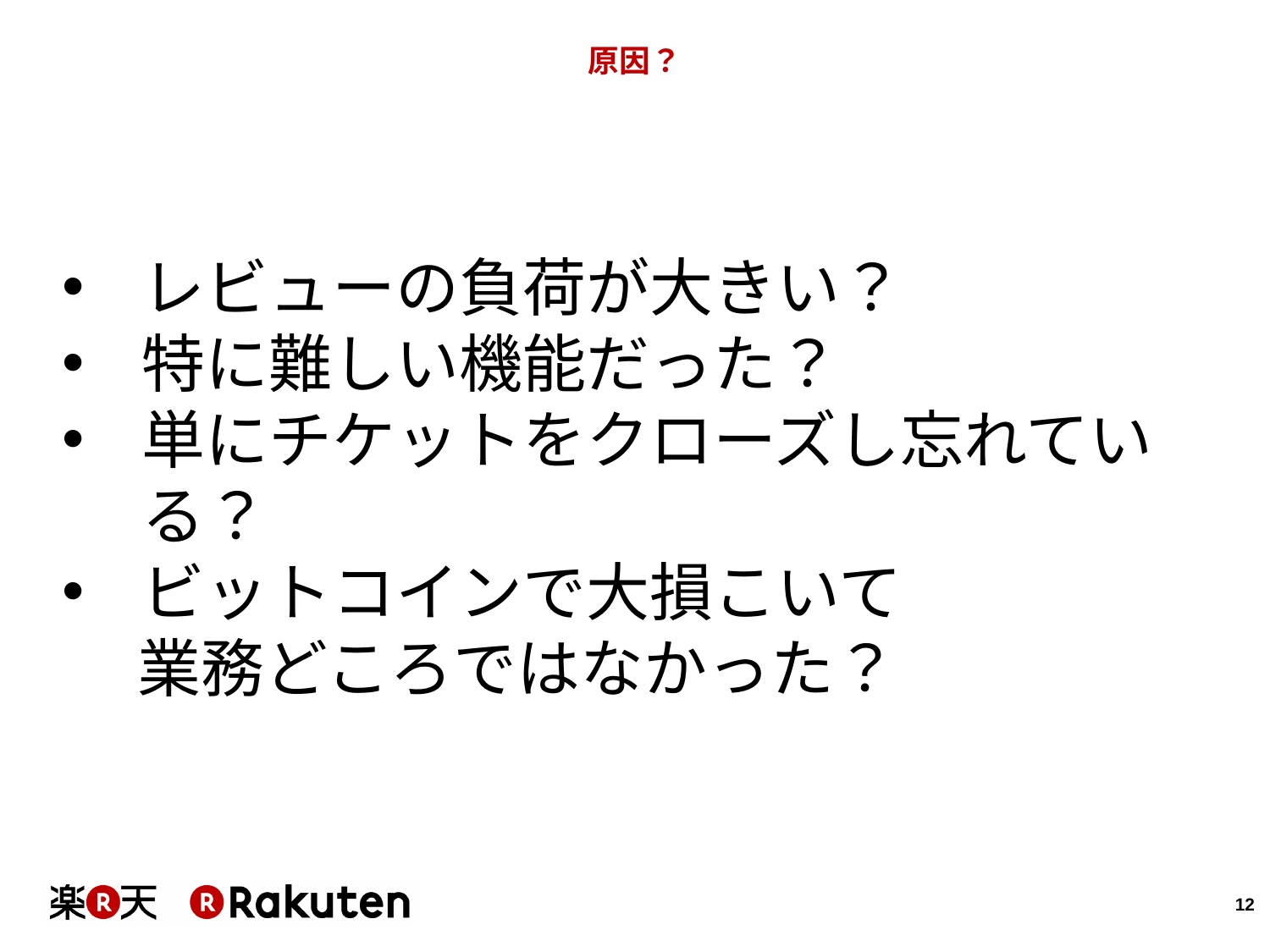

# 原因？
レビューの負荷が大きい？
特に難しい機能だった？
単にチケットをクローズし忘れている？
ビットコインで大損こいて
業務どころではなかった？